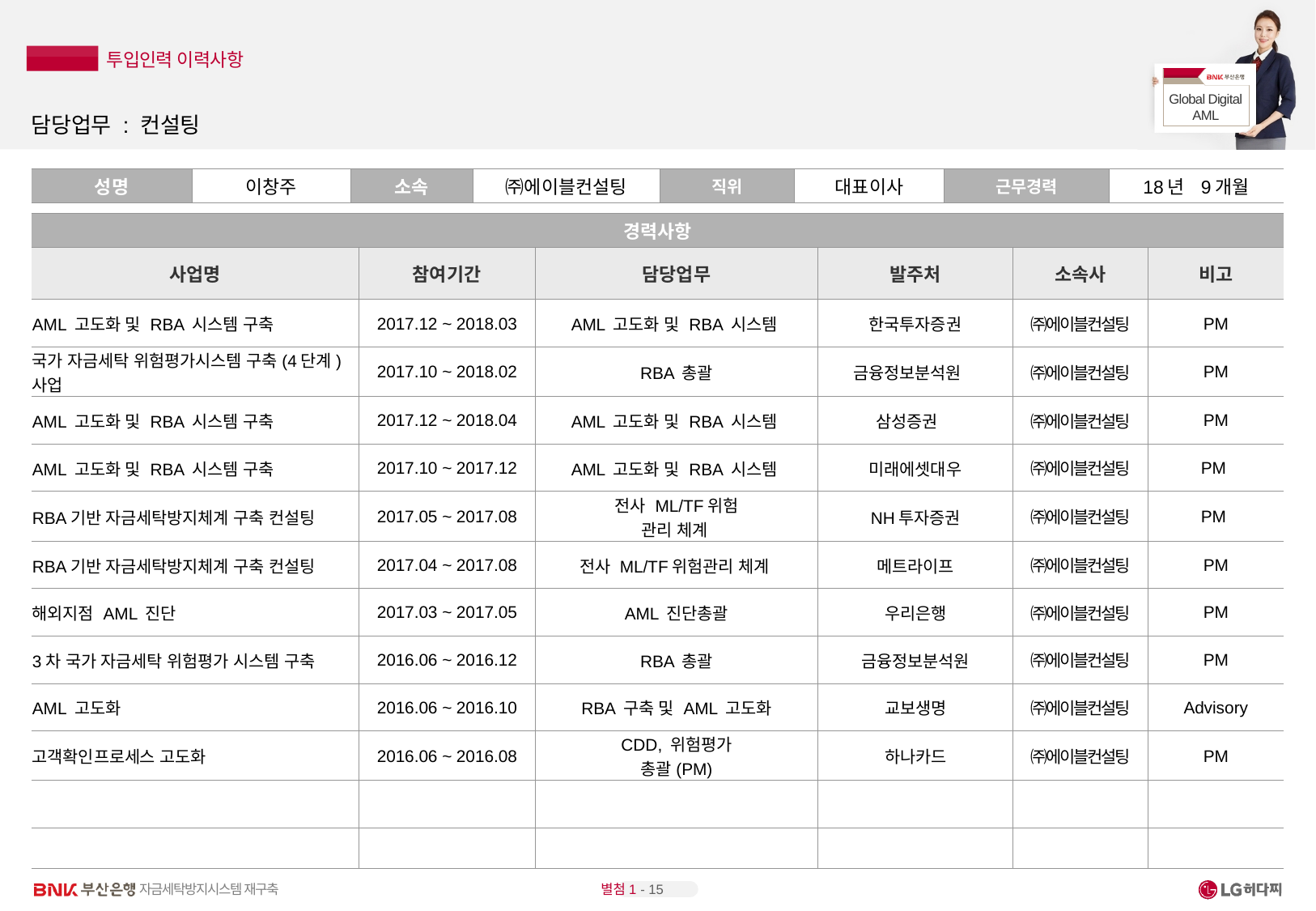

# 담당업무 : 컨설팅
| 성명 | 이창주 | 소속 | ㈜에이블컨설팅 | 직위 | 대표이사 | 근무경력 | 18년 9개월 |
| --- | --- | --- | --- | --- | --- | --- | --- |
| 경력사항 |  |  |  |  |  |
| --- | --- | --- | --- | --- | --- |
| 사업명 | 참여기간 | 담당업무 | 발주처 | 소속사 | 비고 |
| AML 고도화 및 RBA 시스템 구축 | 2017.12 ~ 2018.03 | AML 고도화 및 RBA 시스템 | 한국투자증권 | ㈜에이블컨설팅 | PM |
| 국가 자금세탁 위험평가시스템 구축(4단계)사업 | 2017.10 ~ 2018.02 | RBA 총괄 | 금융정보분석원 | ㈜에이블컨설팅 | PM |
| AML 고도화 및 RBA 시스템 구축 | 2017.12 ~ 2018.04 | AML 고도화 및 RBA 시스템 | 삼성증권 | ㈜에이블컨설팅 | PM |
| AML 고도화 및 RBA 시스템 구축 | 2017.10 ~ 2017.12 | AML 고도화 및 RBA 시스템 | 미래에셋대우 | ㈜에이블컨설팅 | PM |
| RBA기반 자금세탁방지체계 구축 컨설팅 | 2017.05 ~ 2017.08 | 전사 ML/TF위험 관리 체계 | NH투자증권 | ㈜에이블컨설팅 | PM |
| RBA기반 자금세탁방지체계 구축 컨설팅 | 2017.04 ~ 2017.08 | 전사 ML/TF위험관리 체계 | 메트라이프 | ㈜에이블컨설팅 | PM |
| 해외지점 AML 진단 | 2017.03 ~ 2017.05 | AML 진단총괄 | 우리은행 | ㈜에이블컨설팅 | PM |
| 3차 국가 자금세탁 위험평가 시스템 구축 | 2016.06 ~ 2016.12 | RBA 총괄 | 금융정보분석원 | ㈜에이블컨설팅 | PM |
| AML 고도화 | 2016.06 ~ 2016.10 | RBA 구축 및 AML 고도화 | 교보생명 | ㈜에이블컨설팅 | Advisory |
| 고객확인프로세스 고도화 | 2016.06 ~ 2016.08 | CDD, 위험평가 총괄(PM) | 하나카드 | ㈜에이블컨설팅 | PM |
|  |  |  |  |  |  |
|  |  |  |  |  |  |
별첨1 - 15